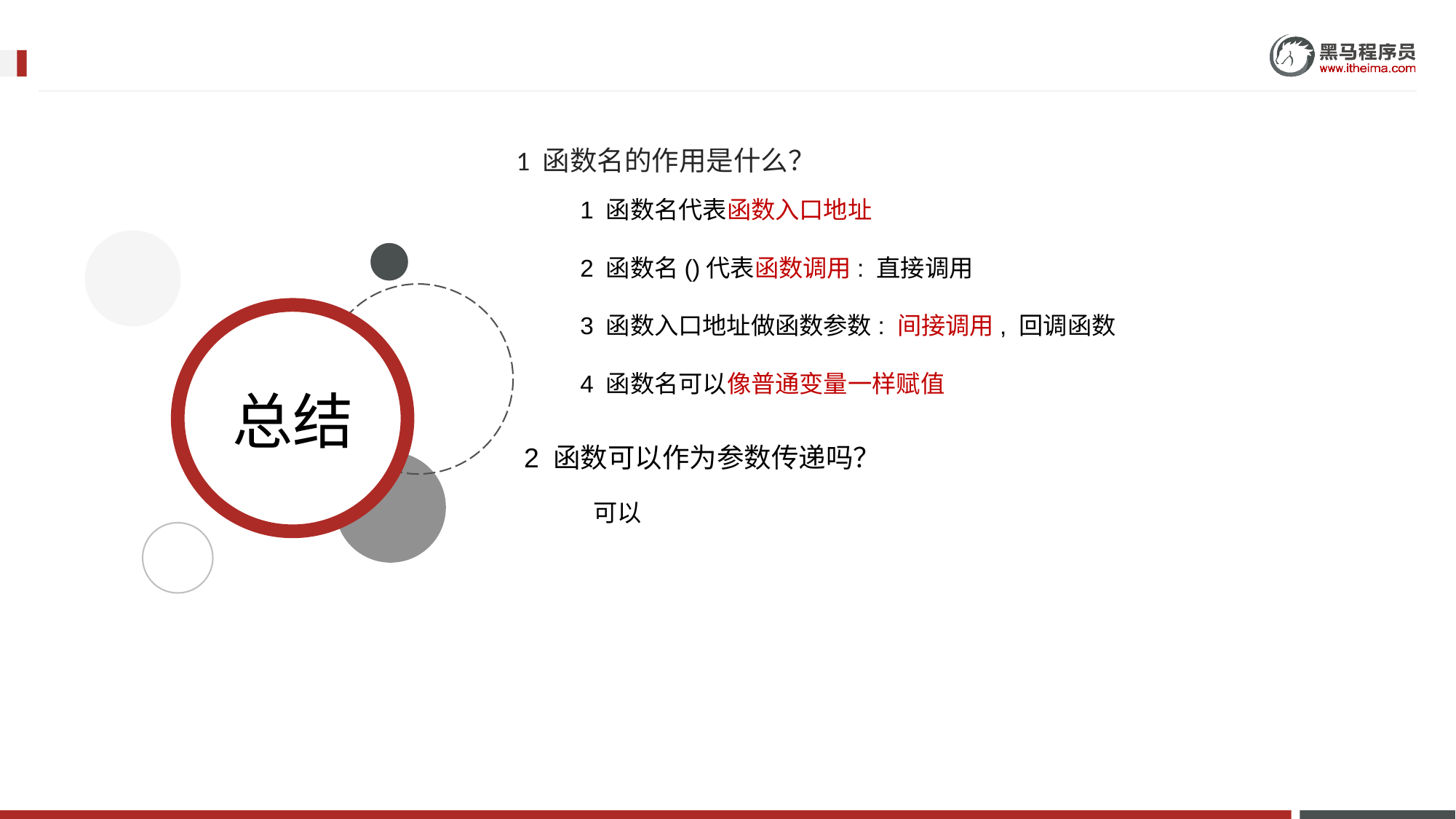

1 函数名的作用是什么？
1 函数名代表函数入口地址
2 函数名()代表函数调用: 直接调用
3 函数入口地址做函数参数: 间接调用, 回调函数
4 函数名可以像普通变量一样赋值
2 函数可以作为参数传递吗？
可以